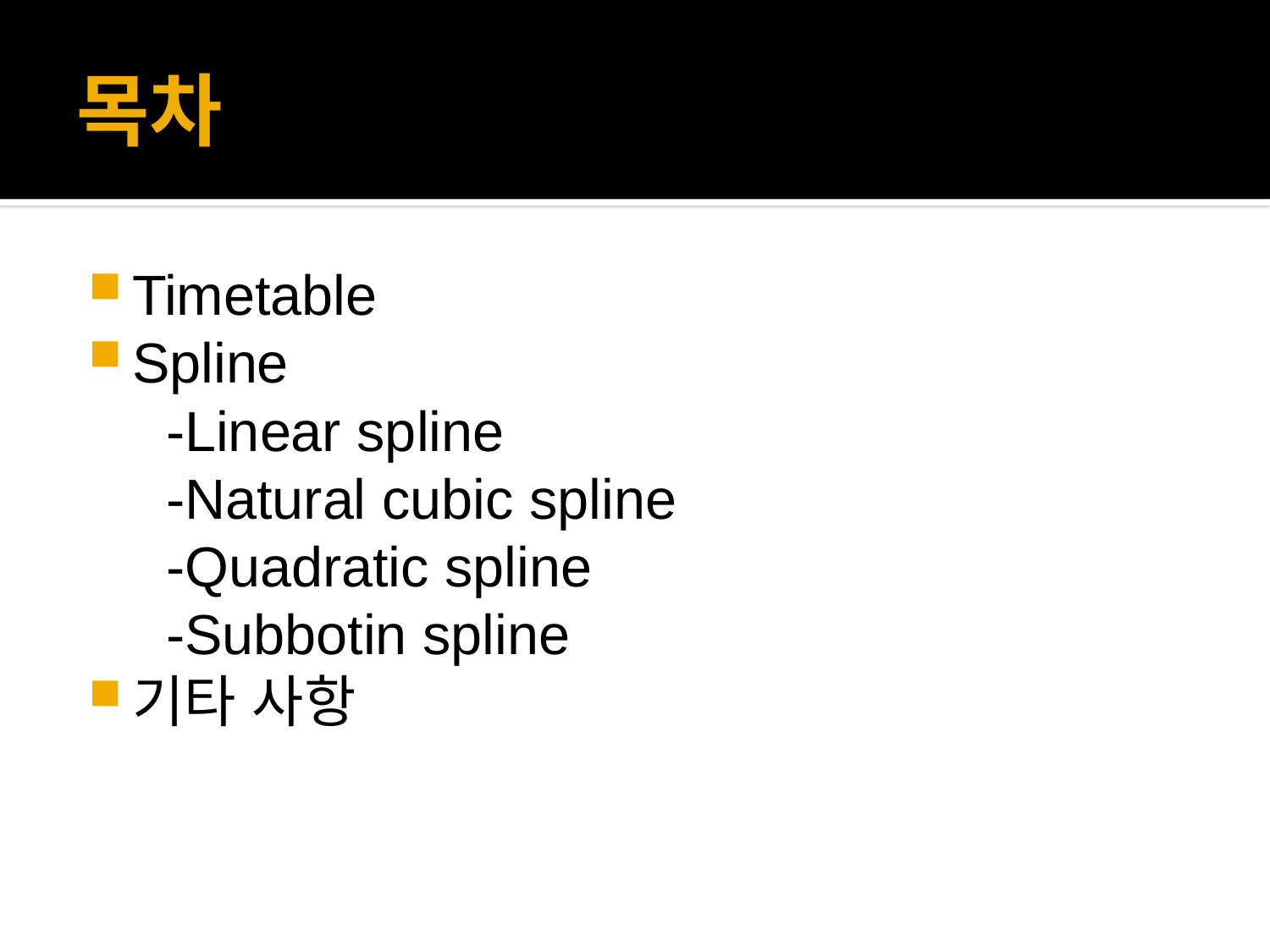

# 목차
Timetable
Spline
     -Linear spline
     -Natural cubic spline
     -Quadratic spline
     -Subbotin spline
기타 사항